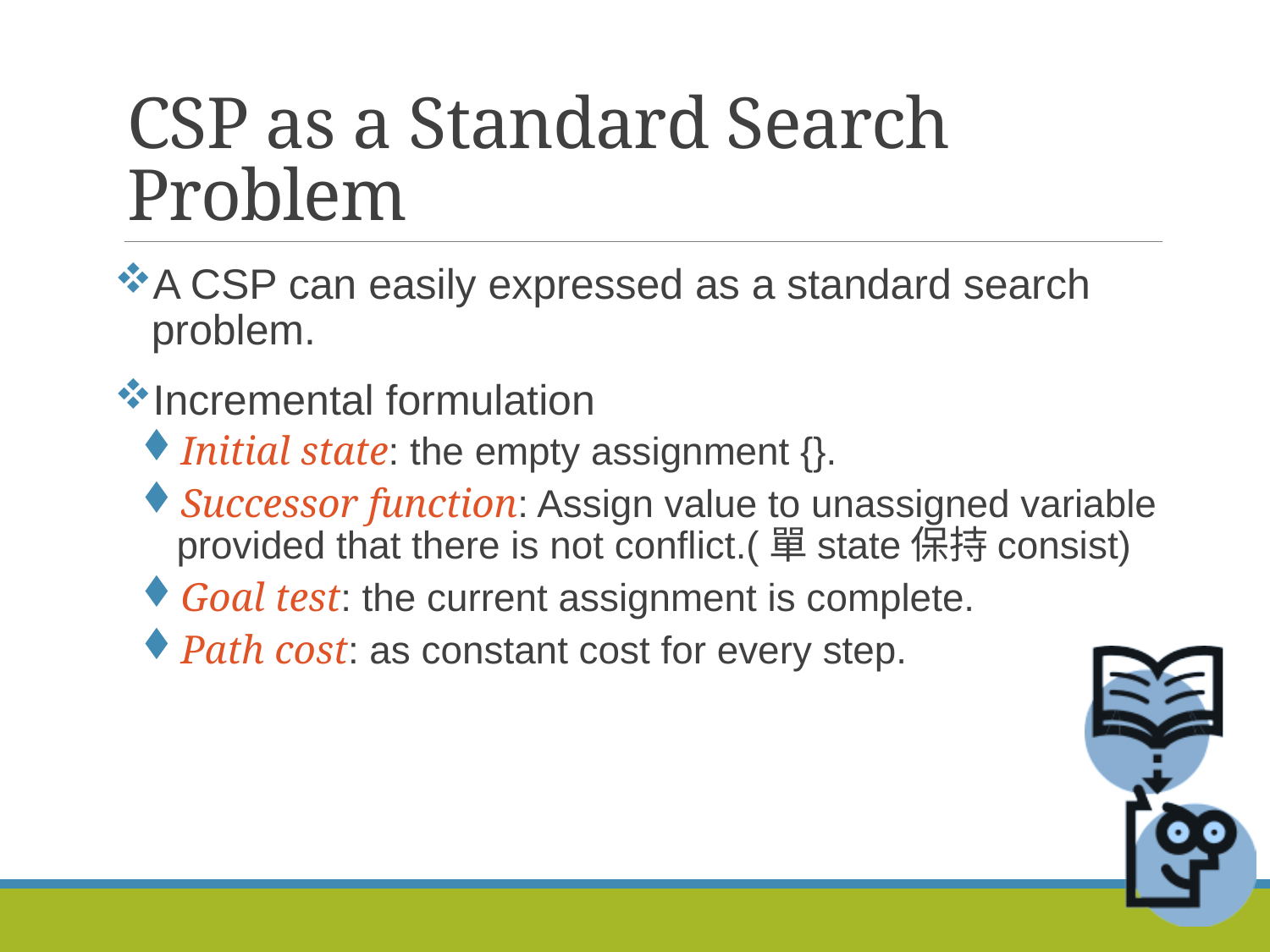

# CSP as a Standard Search Problem
A CSP can easily expressed as a standard search problem.
Incremental formulation
Initial state: the empty assignment {}.
Successor function: Assign value to unassigned variable provided that there is not conflict.(單state保持consist)
Goal test: the current assignment is complete.
Path cost: as constant cost for every step.